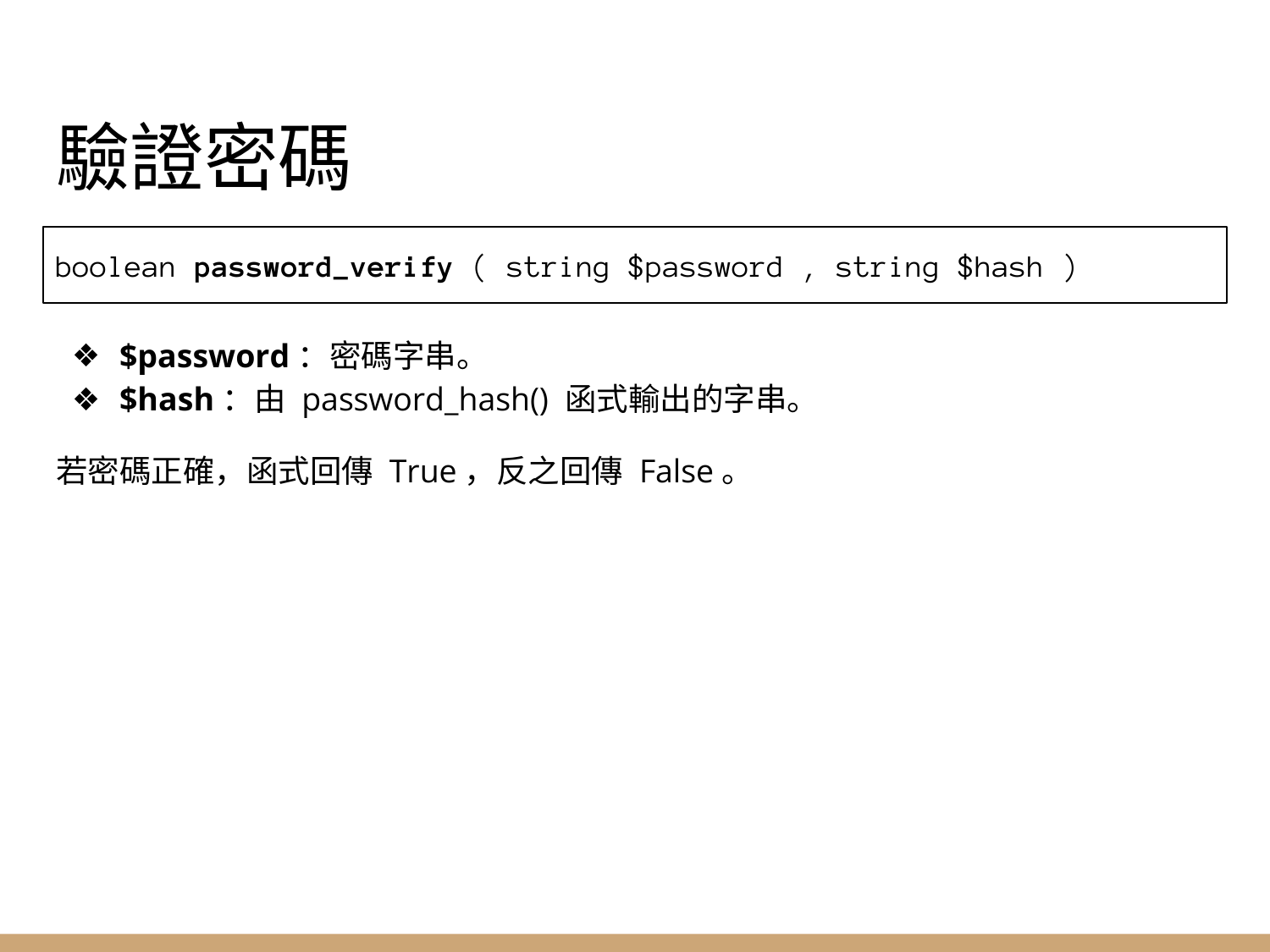

# 驗證密碼
boolean password_verify ( string $password , string $hash )
$password：密碼字串。
$hash：由 password_hash() 函式輸出的字串。
若密碼正確，函式回傳 True，反之回傳 False。